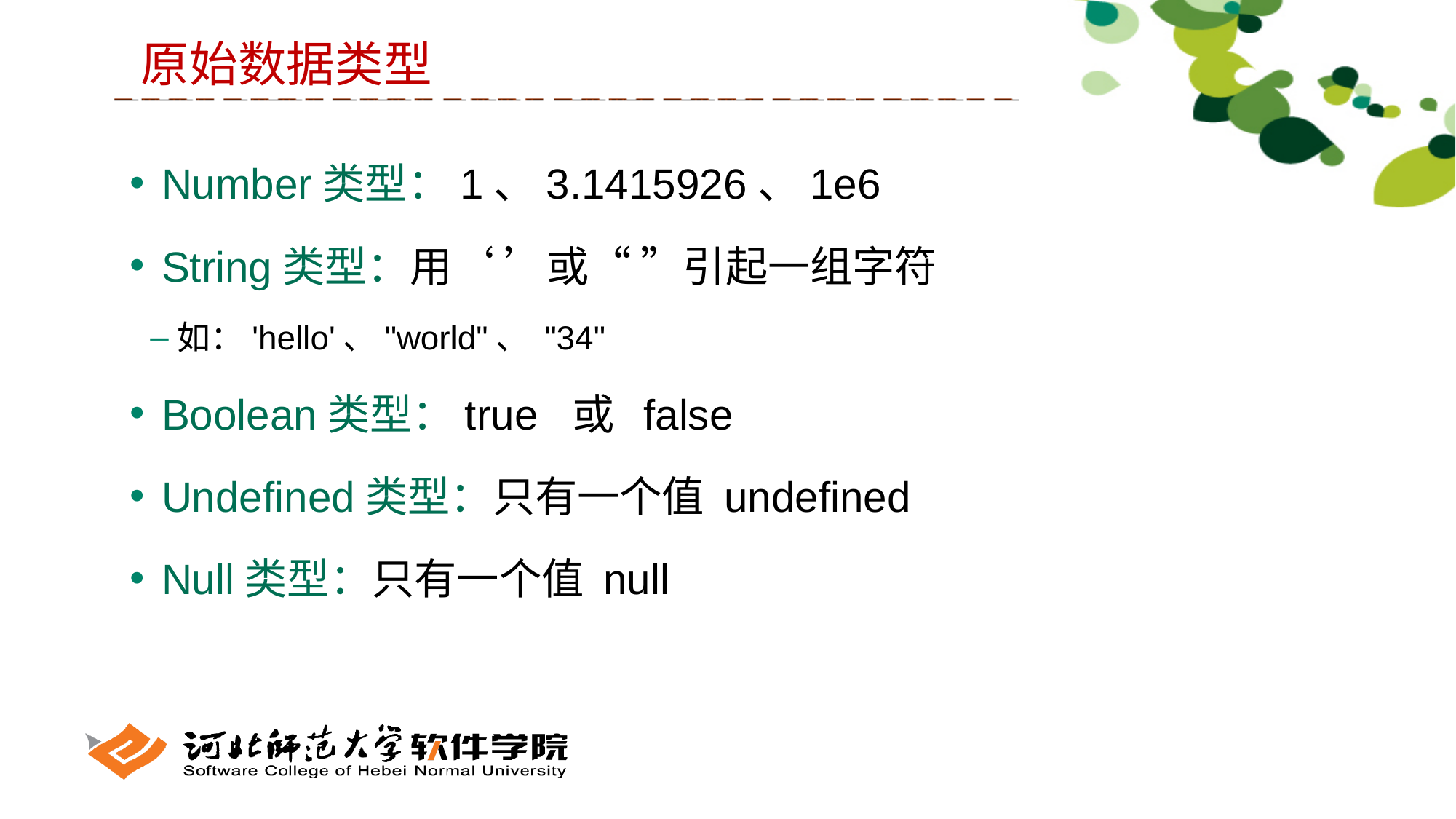

原始数据类型
 Number类型：1、3.1415926、1e6
 String类型：用‘ ’或“ ”引起一组字符
如：'hello'、"world"、 "34"
 Boolean类型：true  或  false
 Undefined类型：只有一个值 undefined
 Null类型：只有一个值 null